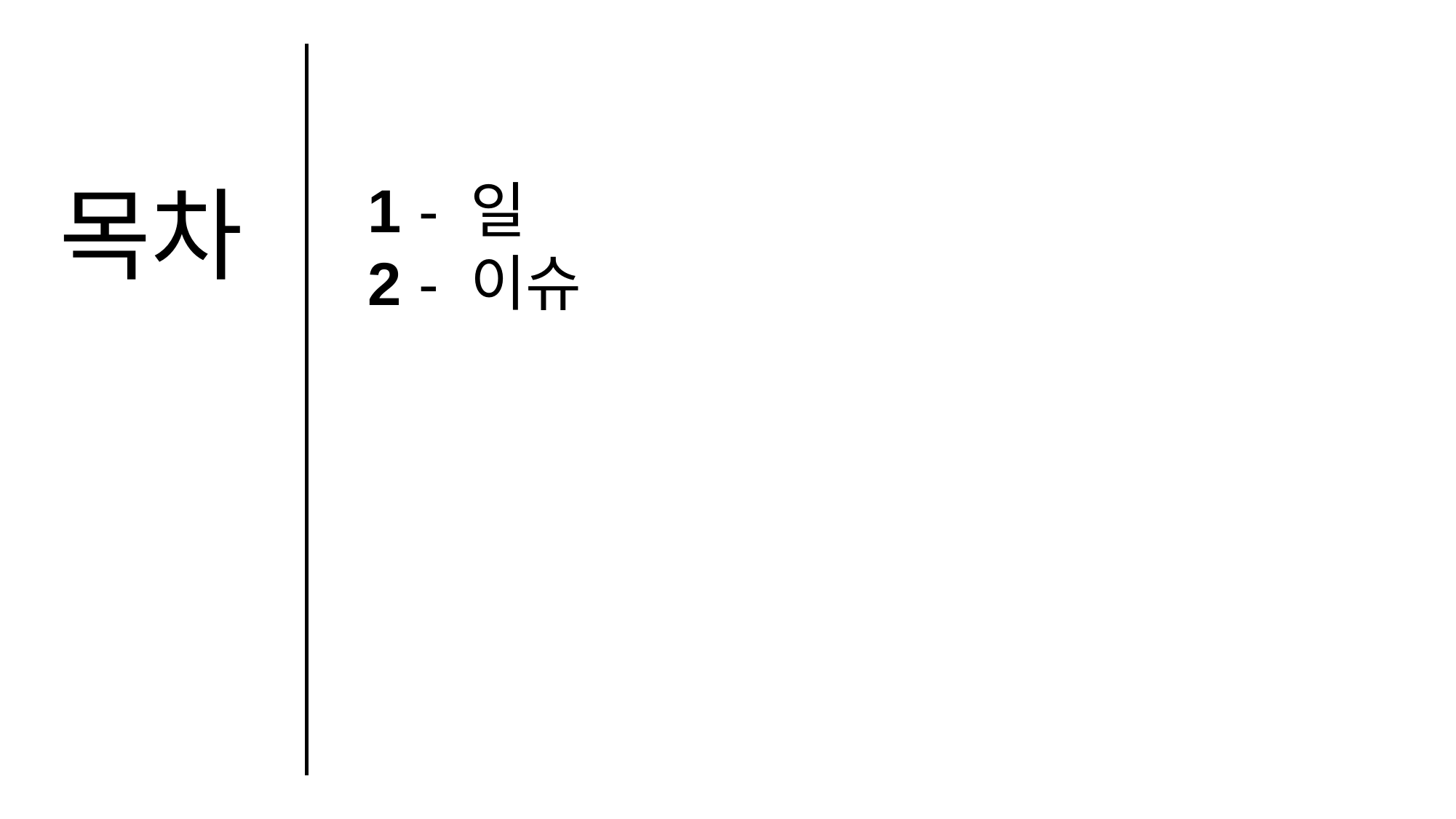

목차
1 - 일
2 - 이슈